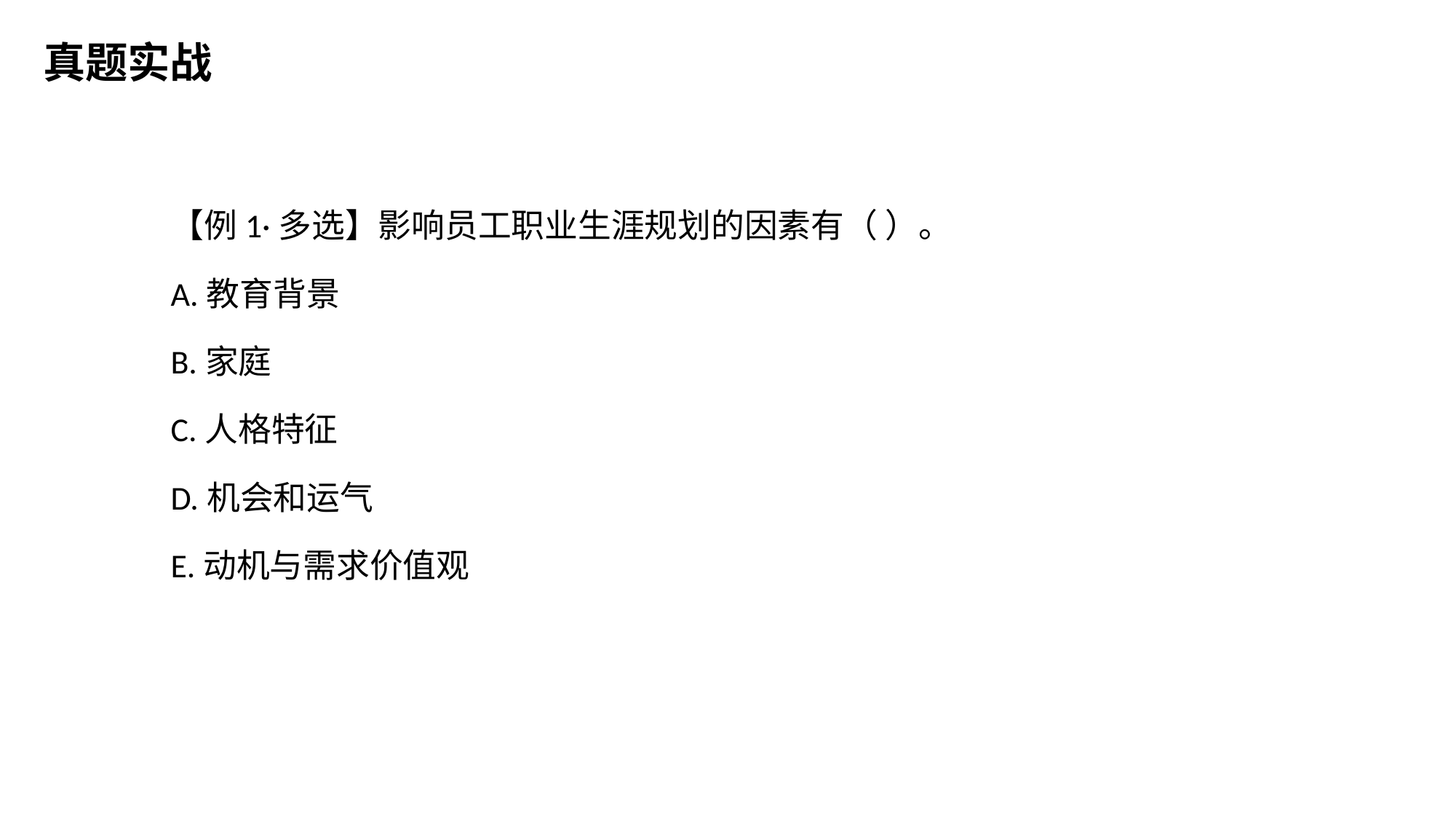

真题实战
【例1·多选】影响员工职业生涯规划的因素有（ ）。
A.教育背景
B.家庭
C.人格特征
D.机会和运气
E.动机与需求价值观